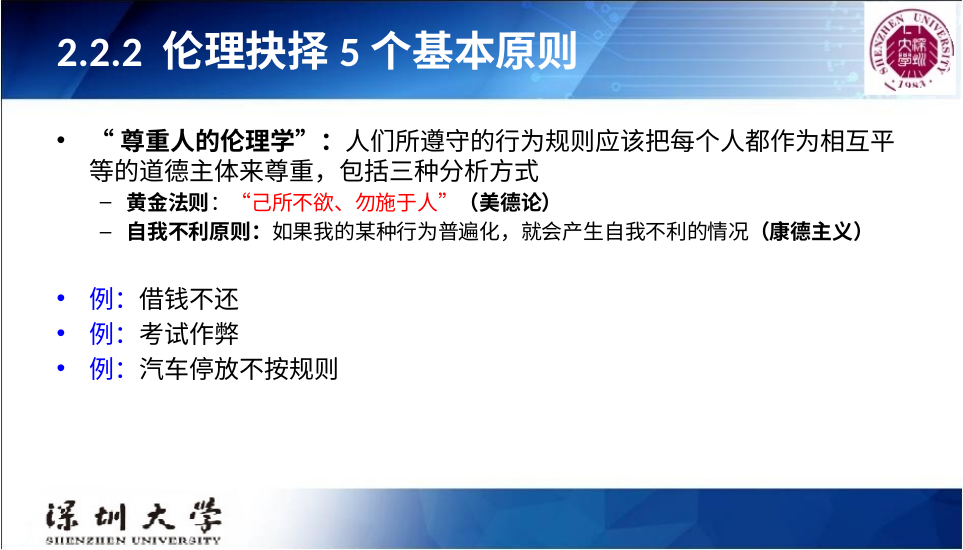

# 2.2.2 伦理抉择5个基本原则
“尊重人的伦理学”：人们所遵守的行为规则应该把每个人都作为相互平等的道德主体来尊重，包括三种分析方式
黄金法则：“己所不欲、勿施于人”（美德论）
自我不利原则：如果我的某种行为普遍化，就会产生自我不利的情况（康德主义）

例：借钱不还
例：考试作弊
例：汽车停放不按规则

26